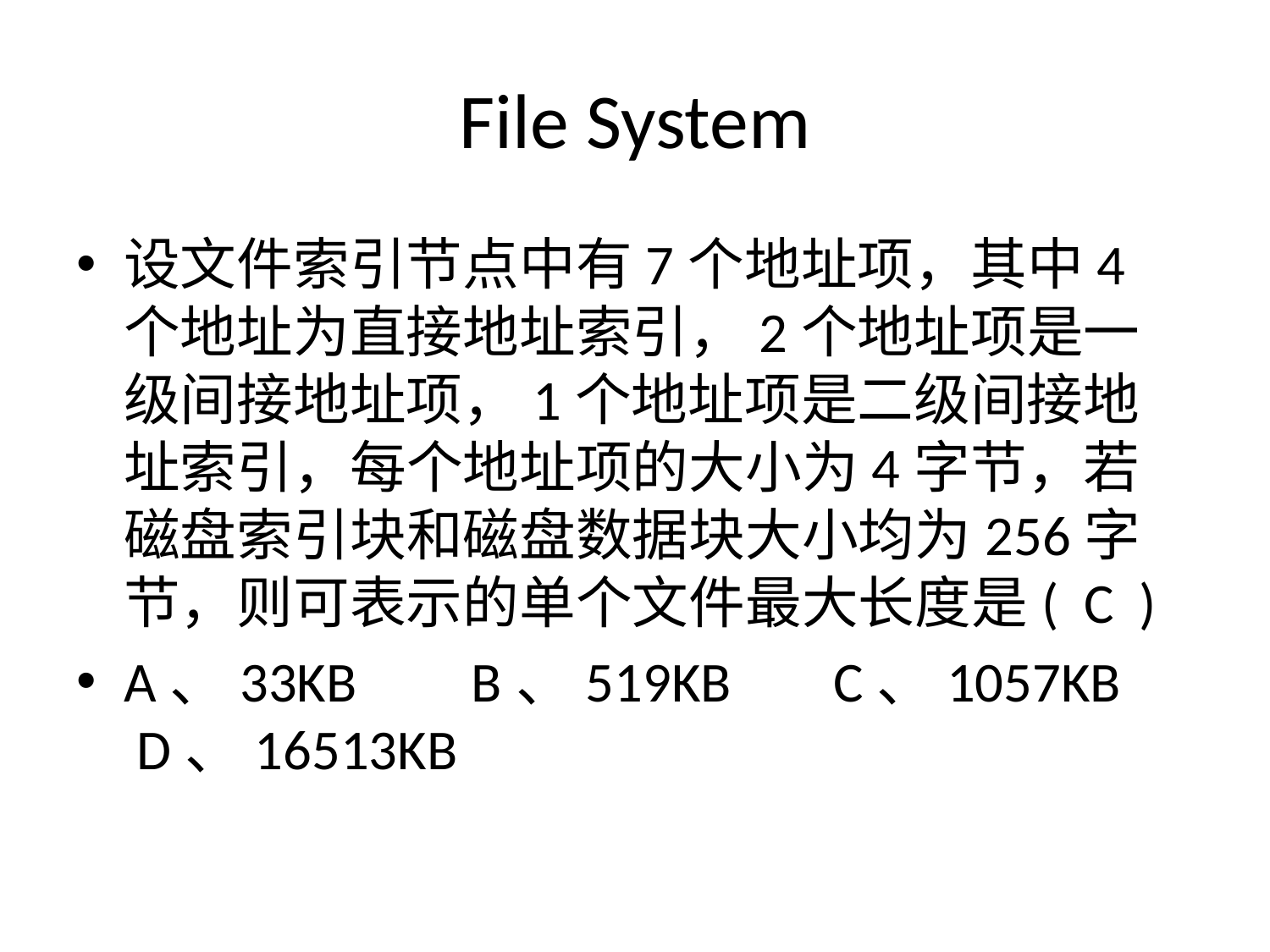

# File System
设文件索引节点中有7个地址项，其中4个地址为直接地址索引，2个地址项是一级间接地址项，1个地址项是二级间接地址索引，每个地址项的大小为4字节，若磁盘索引块和磁盘数据块大小均为256字节，则可表示的单个文件最大长度是(  C  )
A、33KB         B、519KB        C、1057KB       D、16513KB